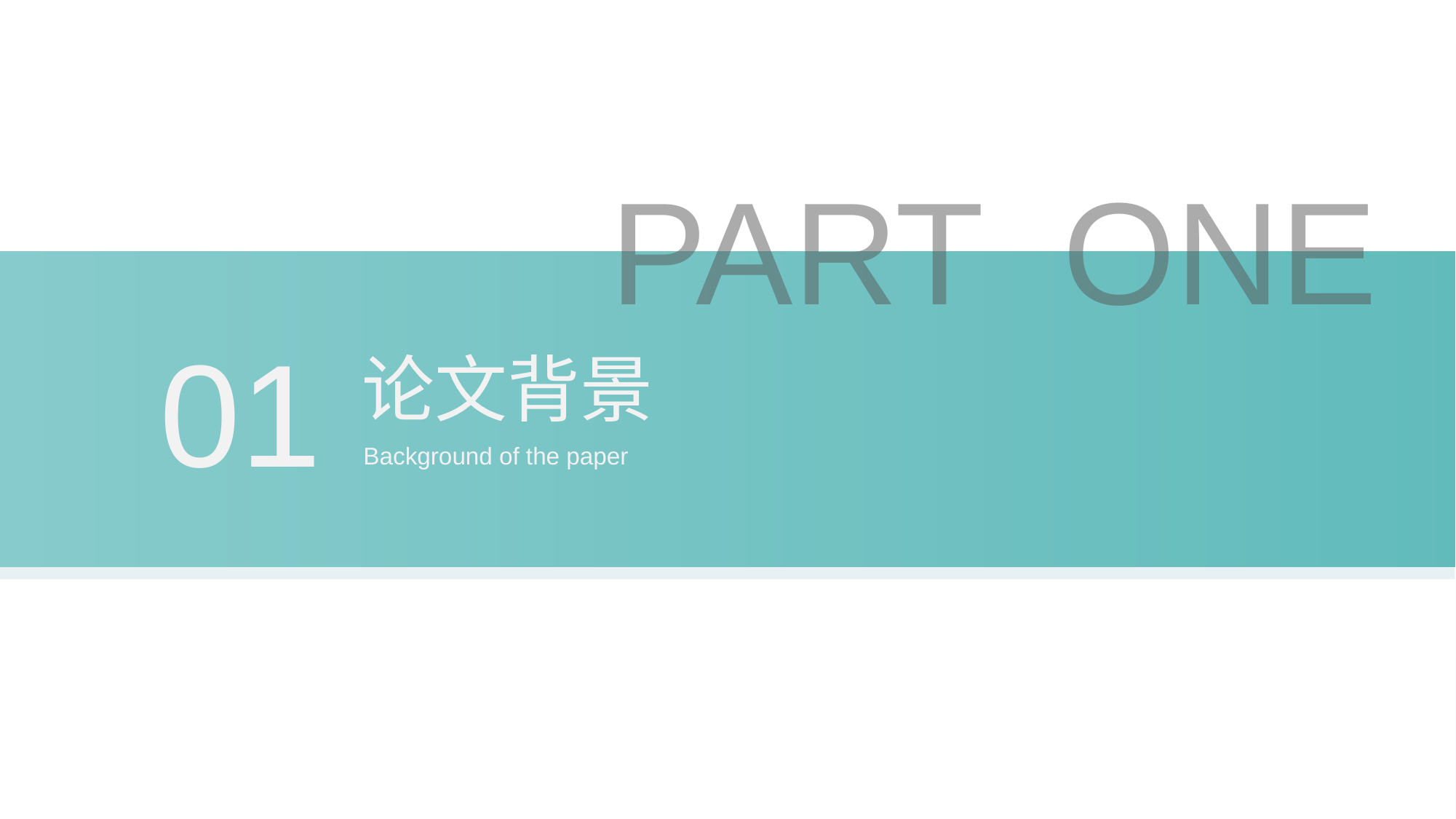

PART  ONE

01
论文背景
Background of the paper